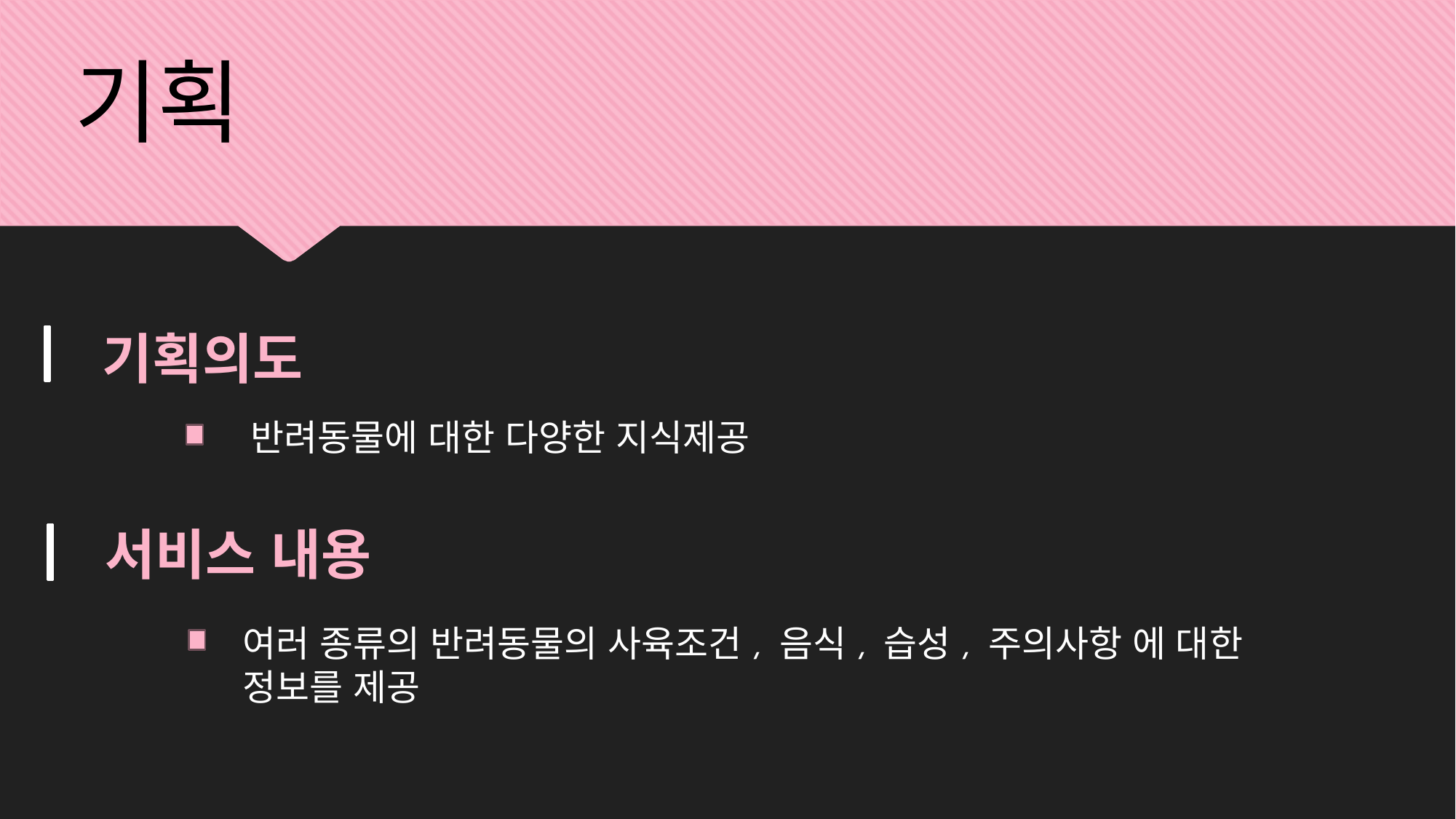

기획
기획의도

반려동물에 대한 다양한 지식제공

서비스 내용

여러 종류의 반려동물의 사육조건, 음식, 습성, 주의사항 에 대한
정보를 제공